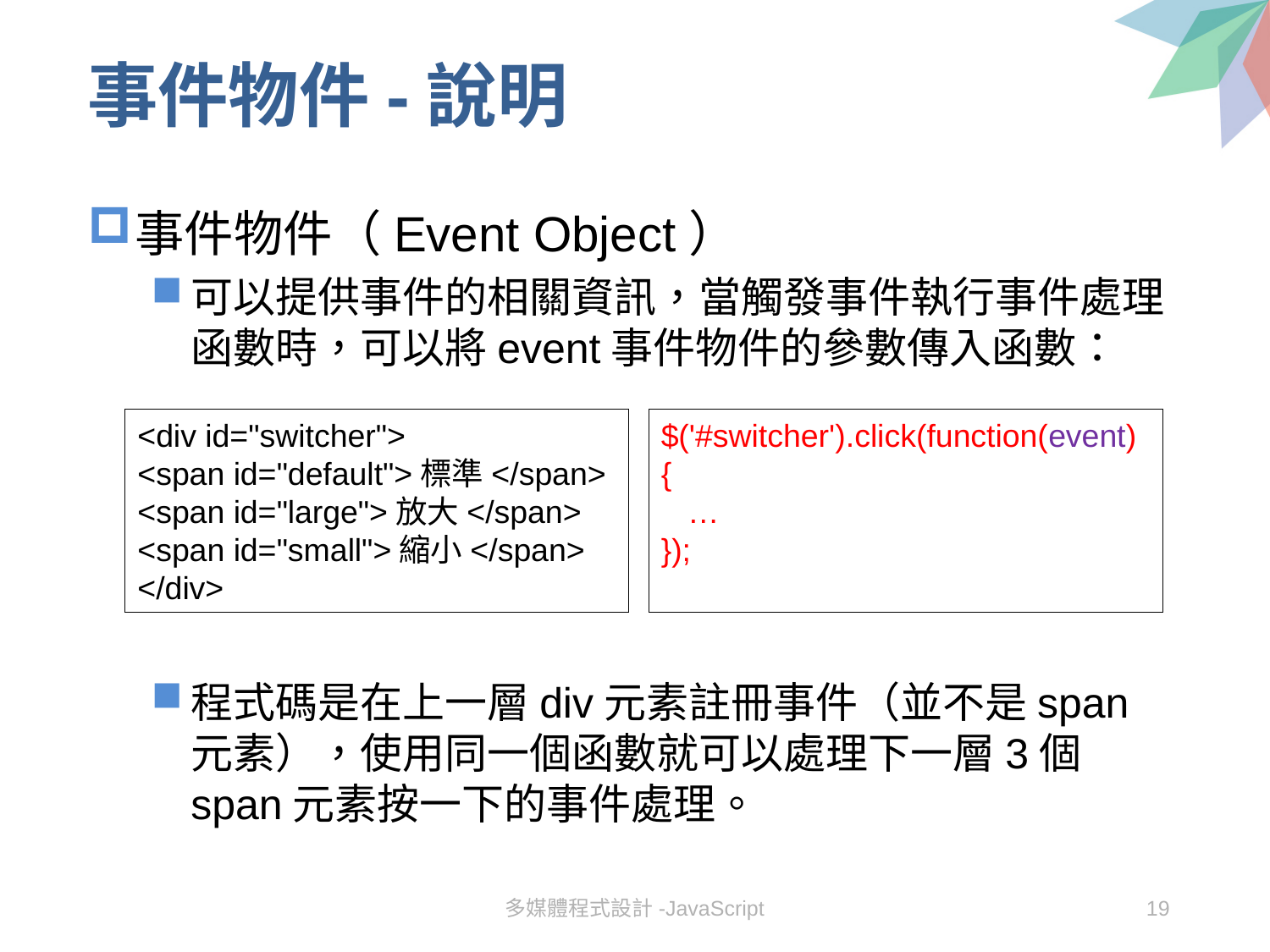

# 事件物件-說明
事件物件（Event Object）
可以提供事件的相關資訊，當觸發事件執行事件處理函數時，可以將event事件物件的參數傳入函數：

程式碼是在上一層div元素註冊事件（並不是span元素），使用同一個函數就可以處理下一層3個span元素按一下的事件處理。
<div id="switcher">
<span id="default">標準</span>
<span id="large">放大</span>
<span id="small">縮小</span>
</div>
$('#switcher').click(function(event) {
   …
});

多媒體程式設計-JavaScript
19